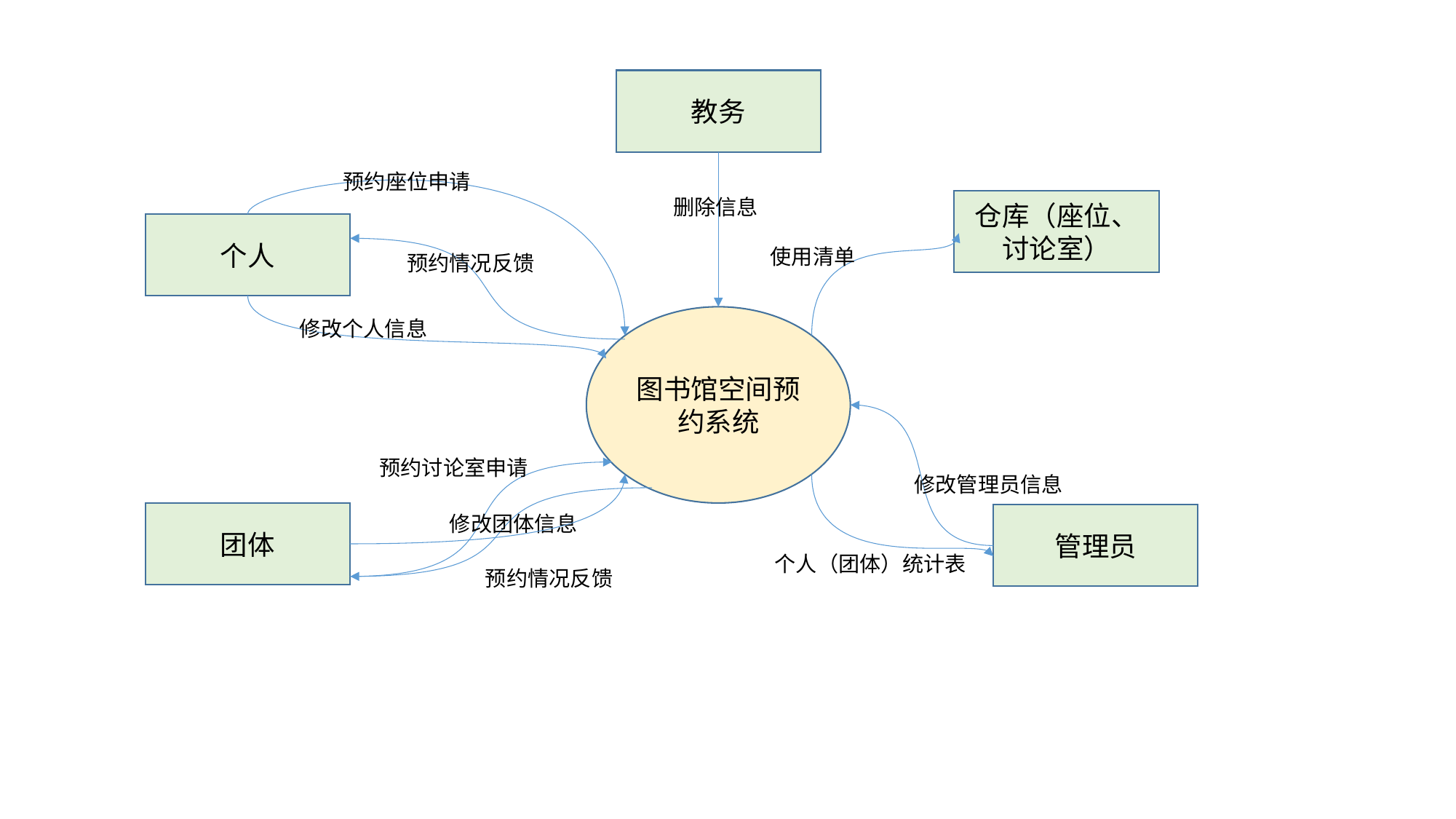

教务
预约座位申请
删除信息
仓库（座位、讨论室）
个人
使用清单
预约情况反馈
图书馆空间预约系统
修改个人信息
预约讨论室申请
修改管理员信息
团体
管理员
修改团体信息
个人（团体）统计表
预约情况反馈